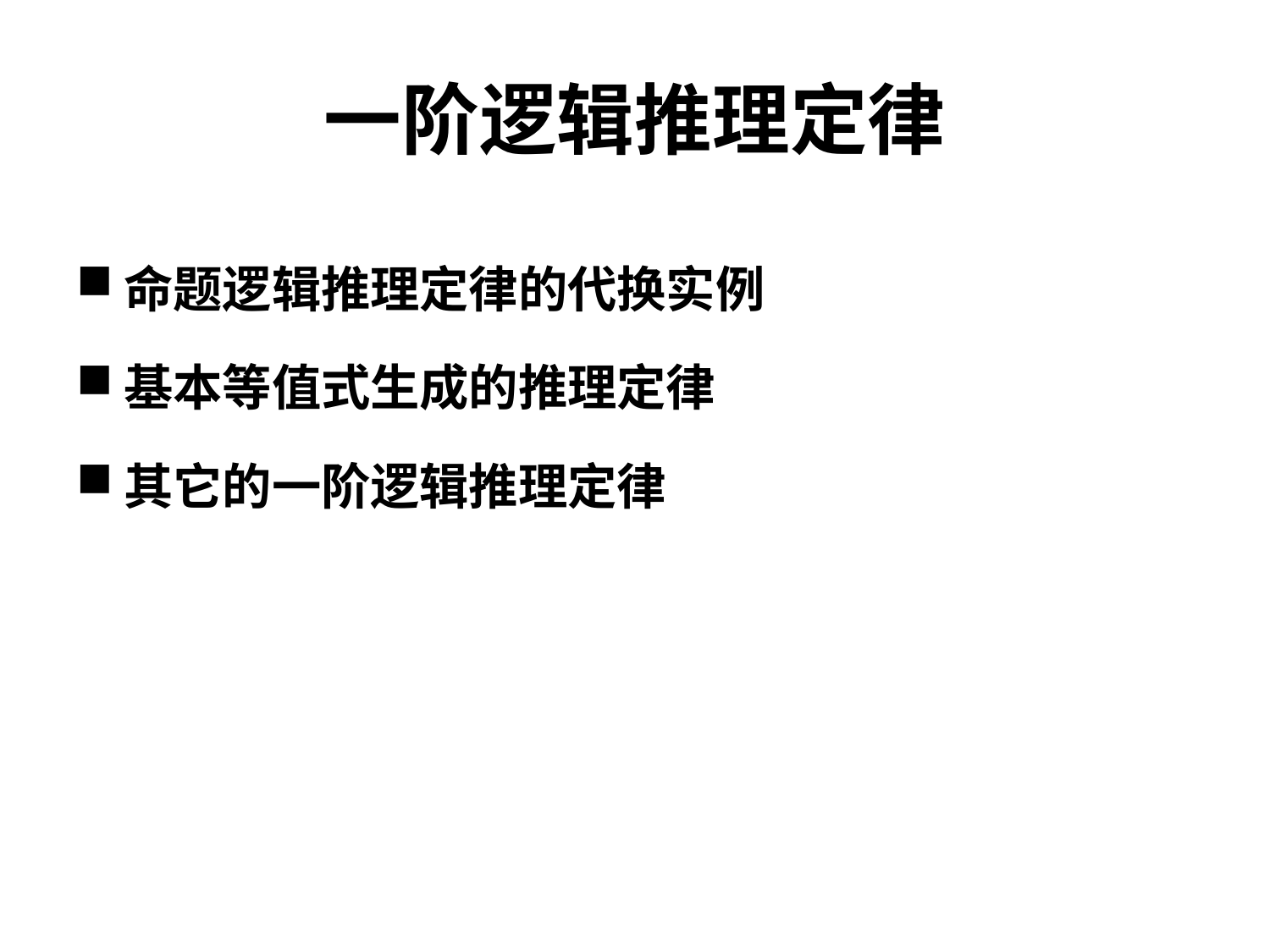

# 一阶逻辑推理定律
命题逻辑推理定律的代换实例
基本等值式生成的推理定律
其它的一阶逻辑推理定律
37